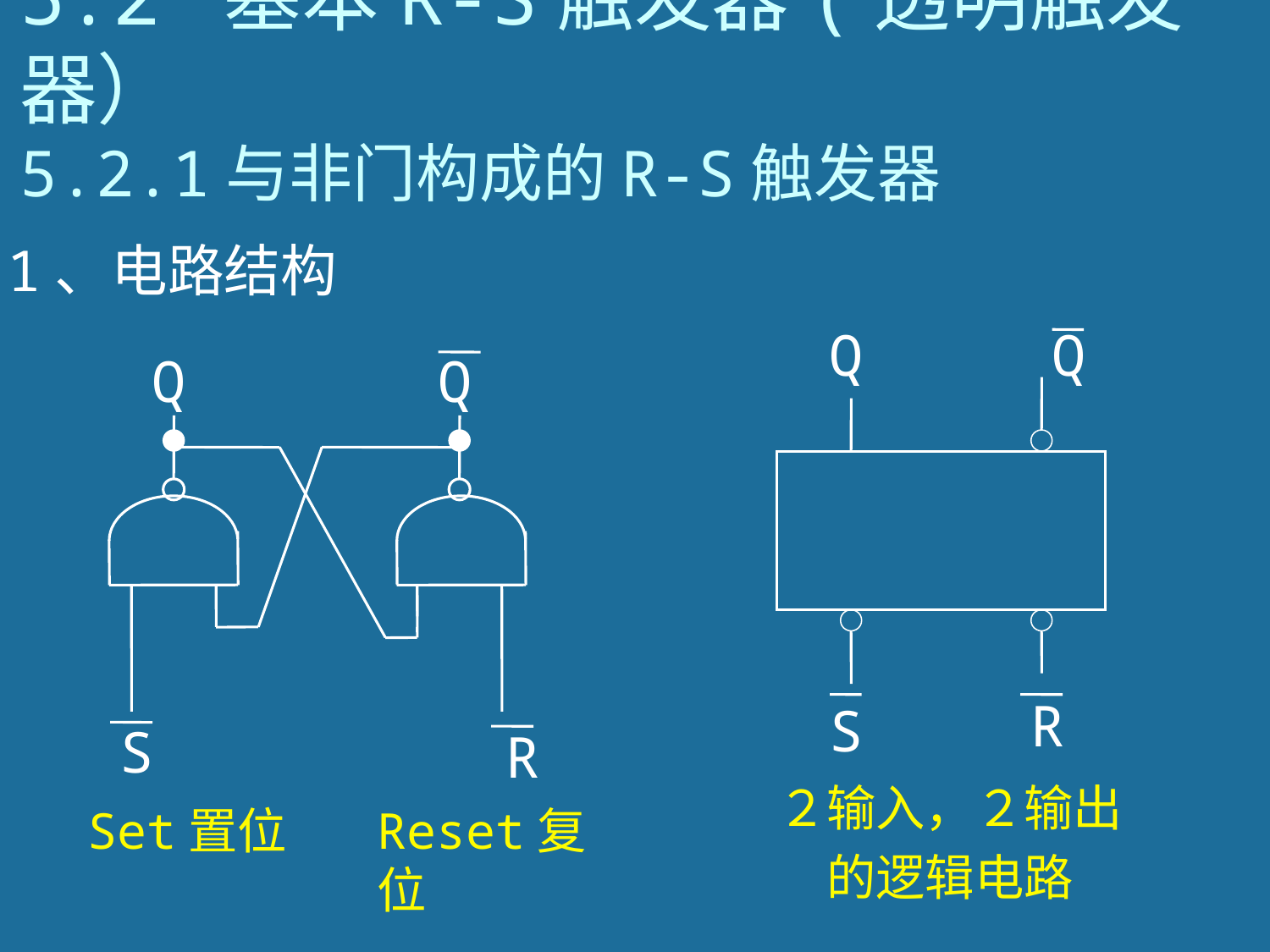

# 5.2 基本R-S触发器(透明触发器） 5.2.1与非门构成的R-S触发器
1、电路结构
Q
Q

R
S

Q
Q

 S
 R

Set置位
Reset复位
２输入，２输出
的逻辑电路
8